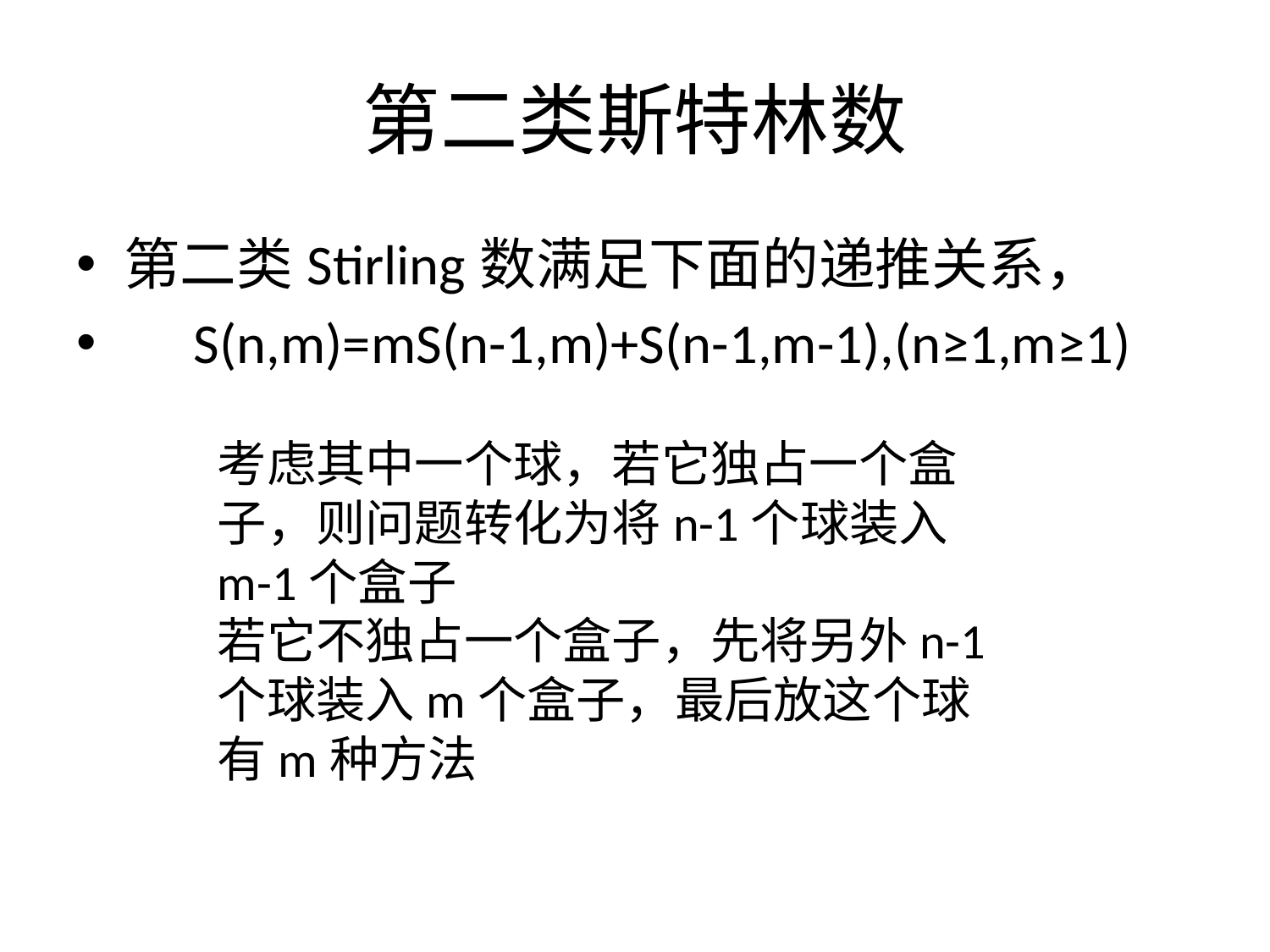

# 第二类斯特林数
第二类Stirling数满足下面的递推关系，
　S(n,m)=mS(n-1,m)+S(n-1,m-1),(n≥1,m≥1)
考虑其中一个球，若它独占一个盒子，则问题转化为将n-1个球装入m-1个盒子
若它不独占一个盒子，先将另外n-1个球装入m个盒子，最后放这个球有m种方法